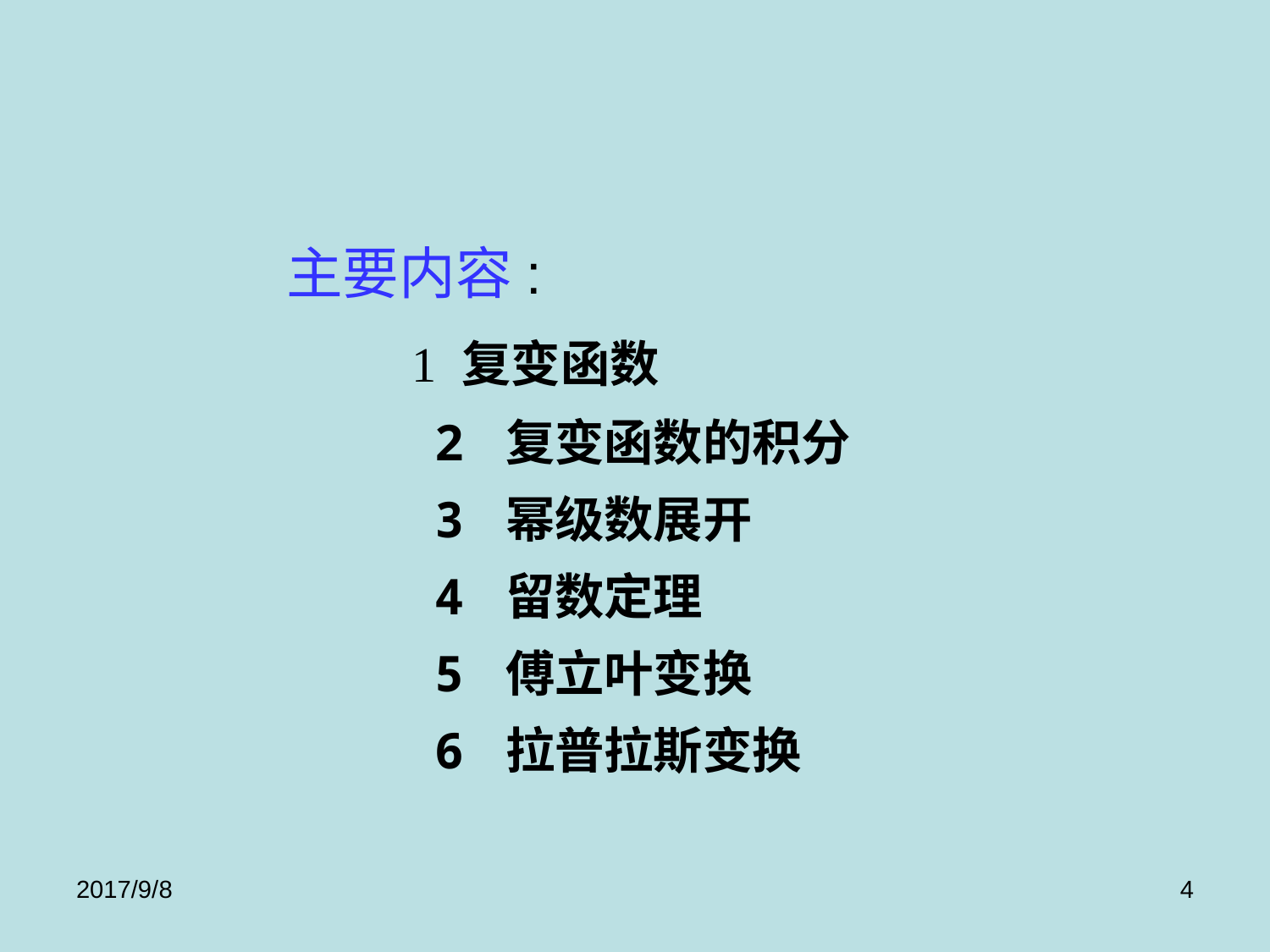

主要内容:
        1 复变函数
     2 复变函数的积分
     3 幂级数展开
     4 留数定理
     5 傅立叶变换
     6 拉普拉斯变换
2017/9/8
4